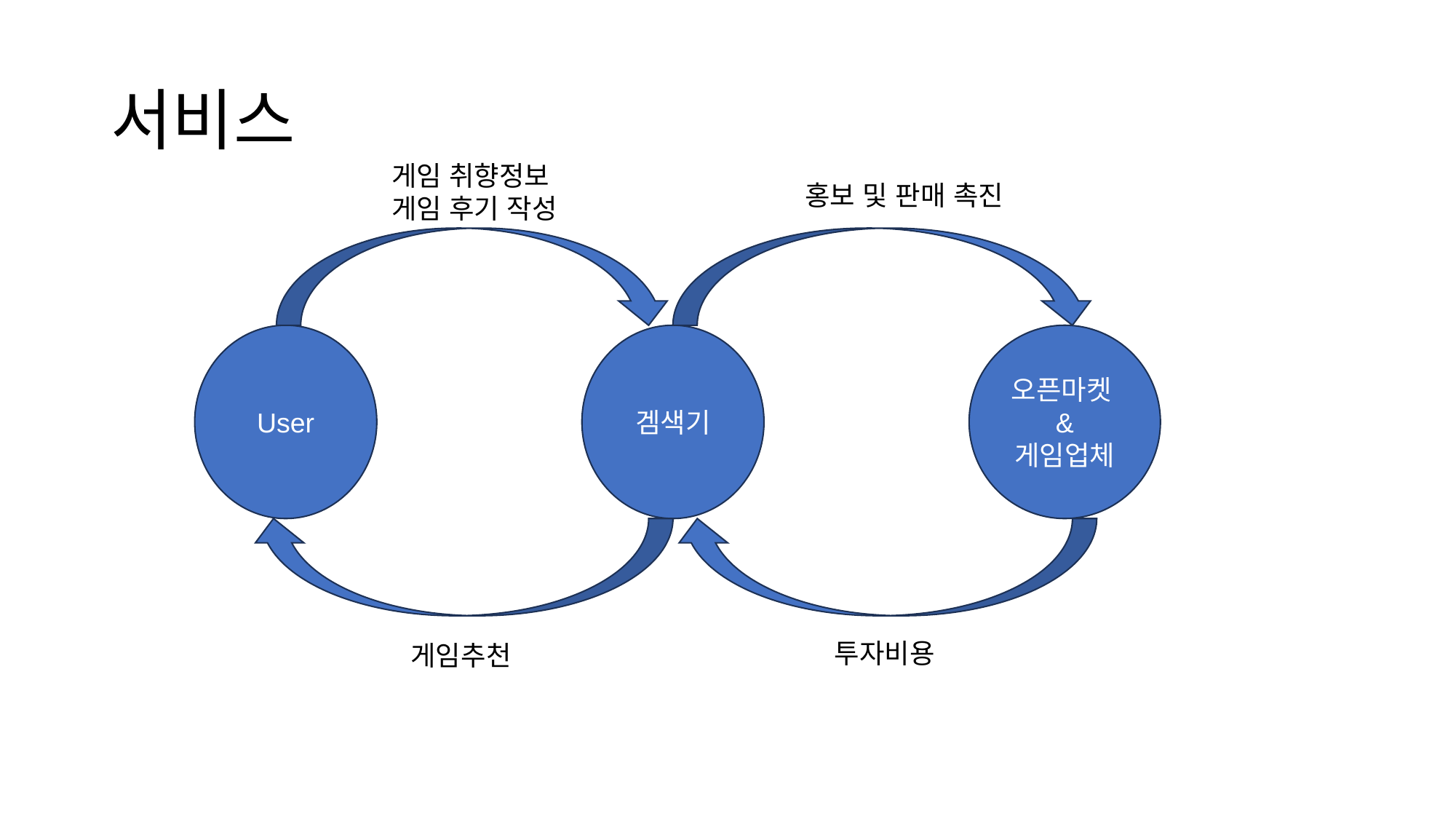

# 서비스
게임 취향정보
게임 후기 작성

홍보 및 판매 촉진

겜색기
오픈마켓&
게임업체
User

투자비용

게임추천